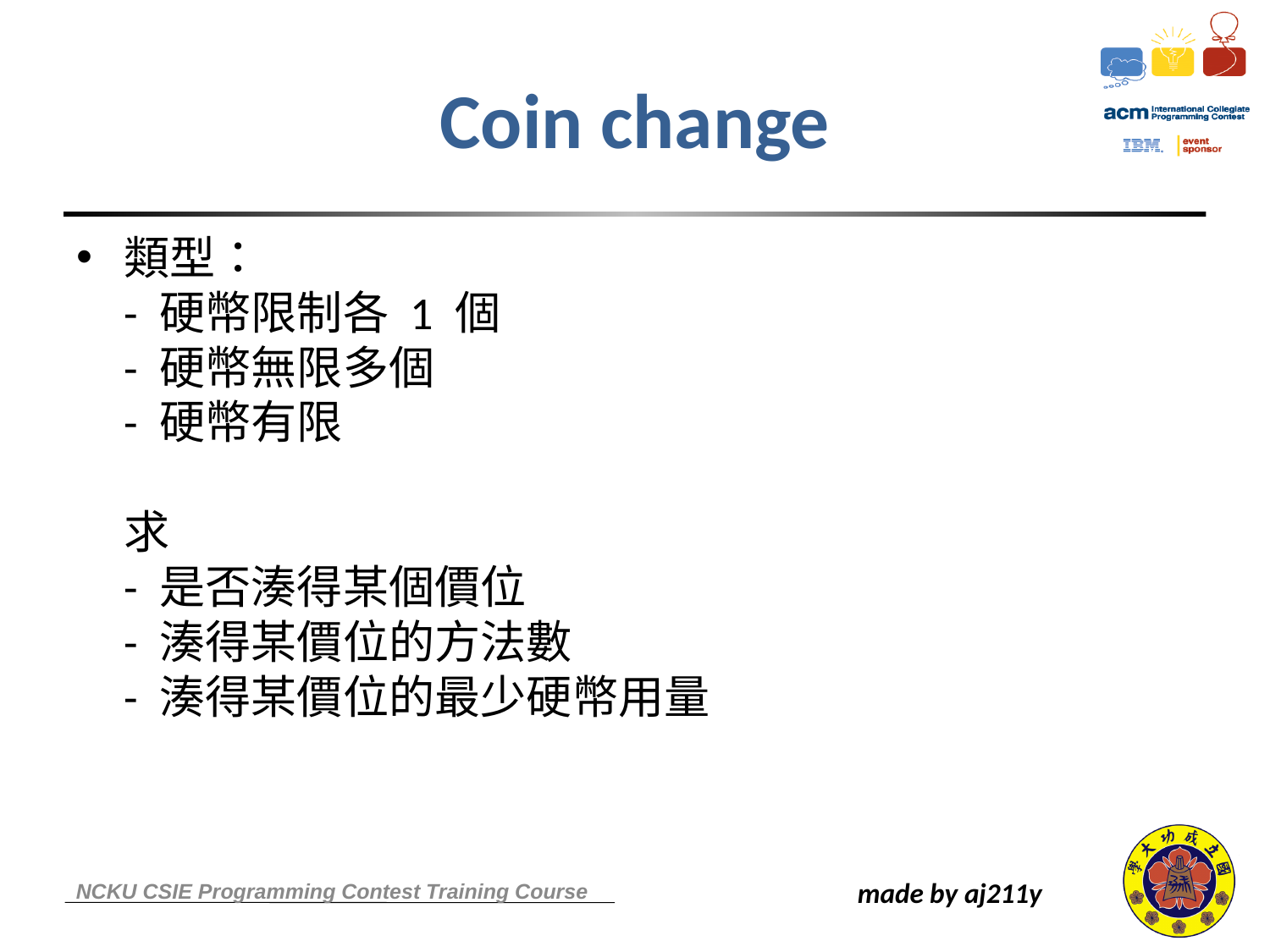

# Coin change
類型：
- 硬幣限制各 1 個
- 硬幣無限多個
- 硬幣有限
求
- 是否湊得某個價位
- 湊得某價位的方法數
- 湊得某價位的最少硬幣用量